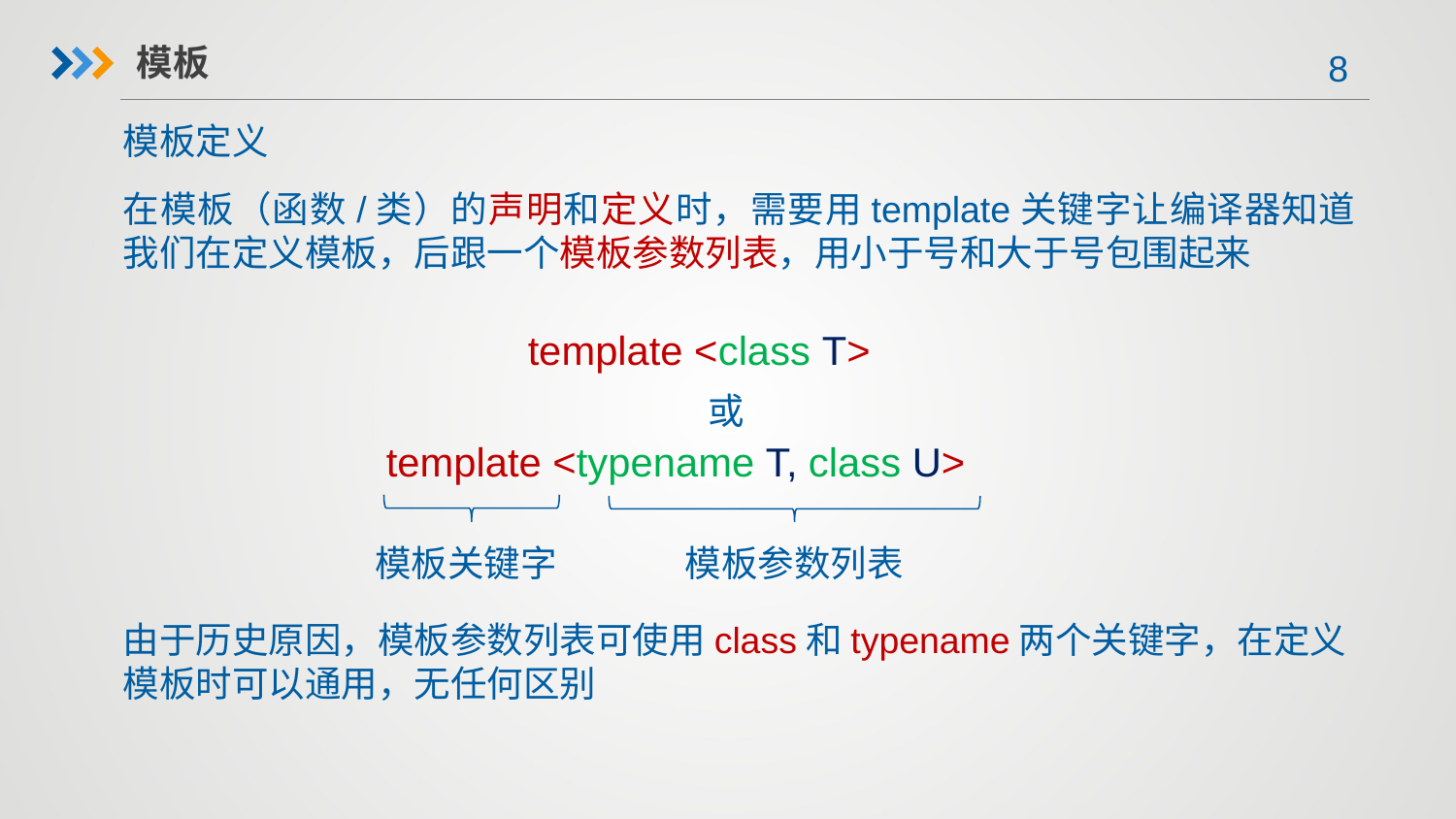

模板
模板定义
在模板（函数/类）的声明和定义时，需要用template关键字让编译器知道我们在定义模板，后跟一个模板参数列表，用小于号和大于号包围起来
template <class T>

或

template <typename T, class U>
模板关键字
模板参数列表
由于历史原因，模板参数列表可使用class和typename两个关键字，在定义模板时可以通用，无任何区别